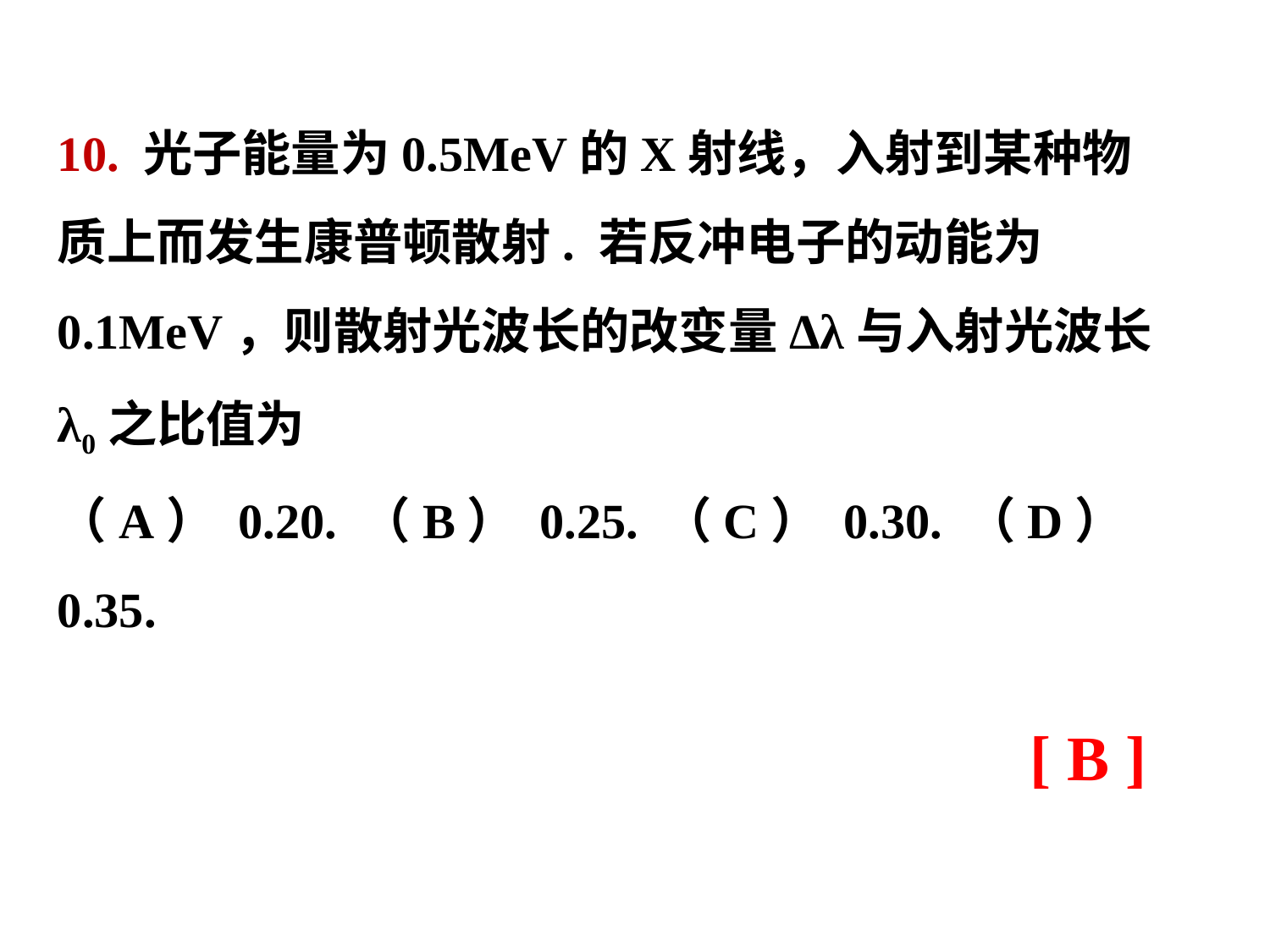

10. 光子能量为0.5MeV的X射线，入射到某种物质上而发生康普顿散射. 若反冲电子的动能为0.1MeV，则散射光波长的改变量Δλ与入射光波长λ0之比值为
（A） 0.20. （B） 0.25. （C） 0.30. （D） 0.35.
[ B ]